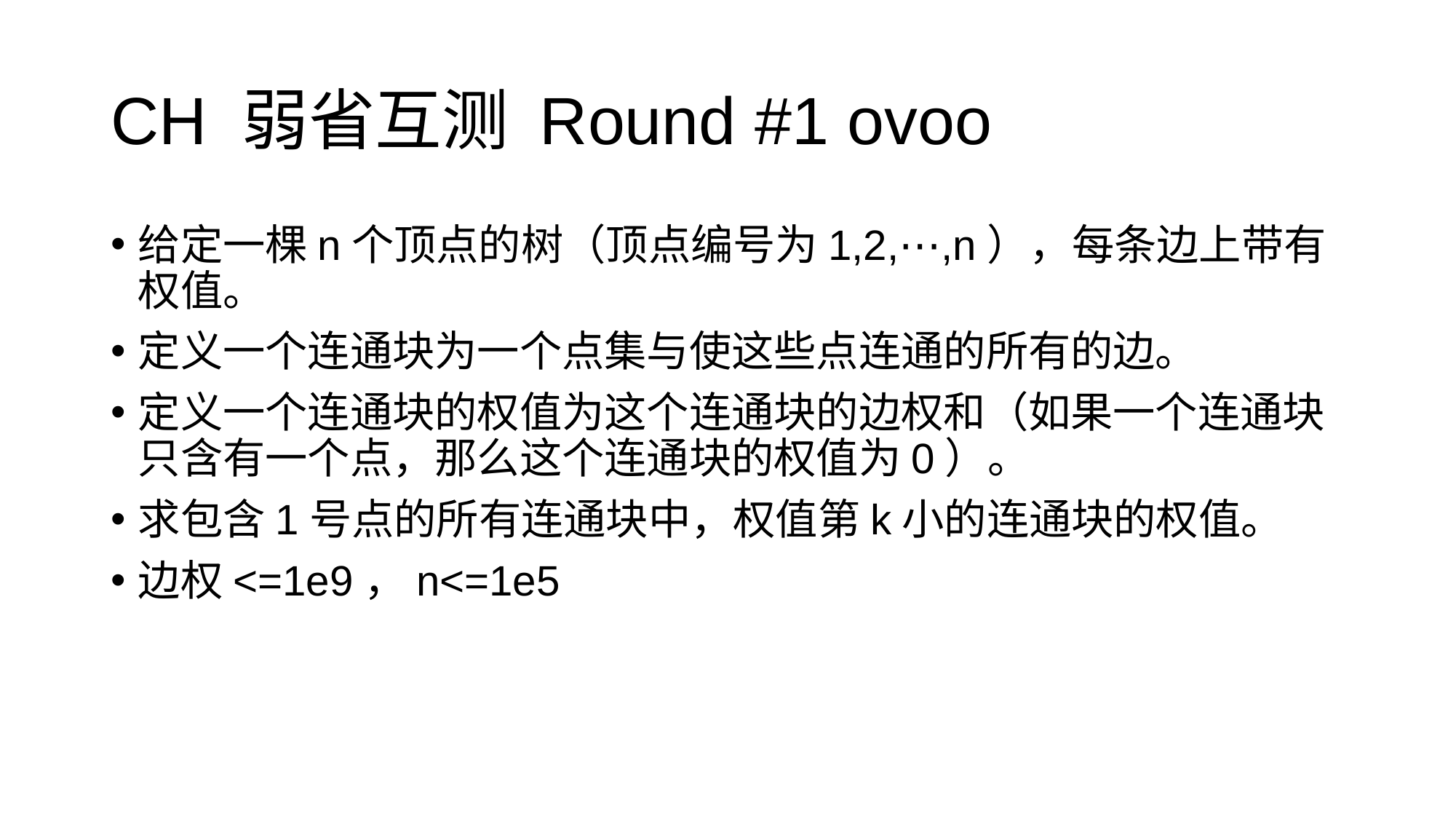

# CH 弱省互测 Round #1 ovoo
给定一棵n个顶点的树（顶点编号为1,2,⋯,n），每条边上带有权值。
定义一个连通块为一个点集与使这些点连通的所有的边。
定义一个连通块的权值为这个连通块的边权和（如果一个连通块只含有一个点，那么这个连通块的权值为0）。
求包含1号点的所有连通块中，权值第k小的连通块的权值。
边权<=1e9，n<=1e5